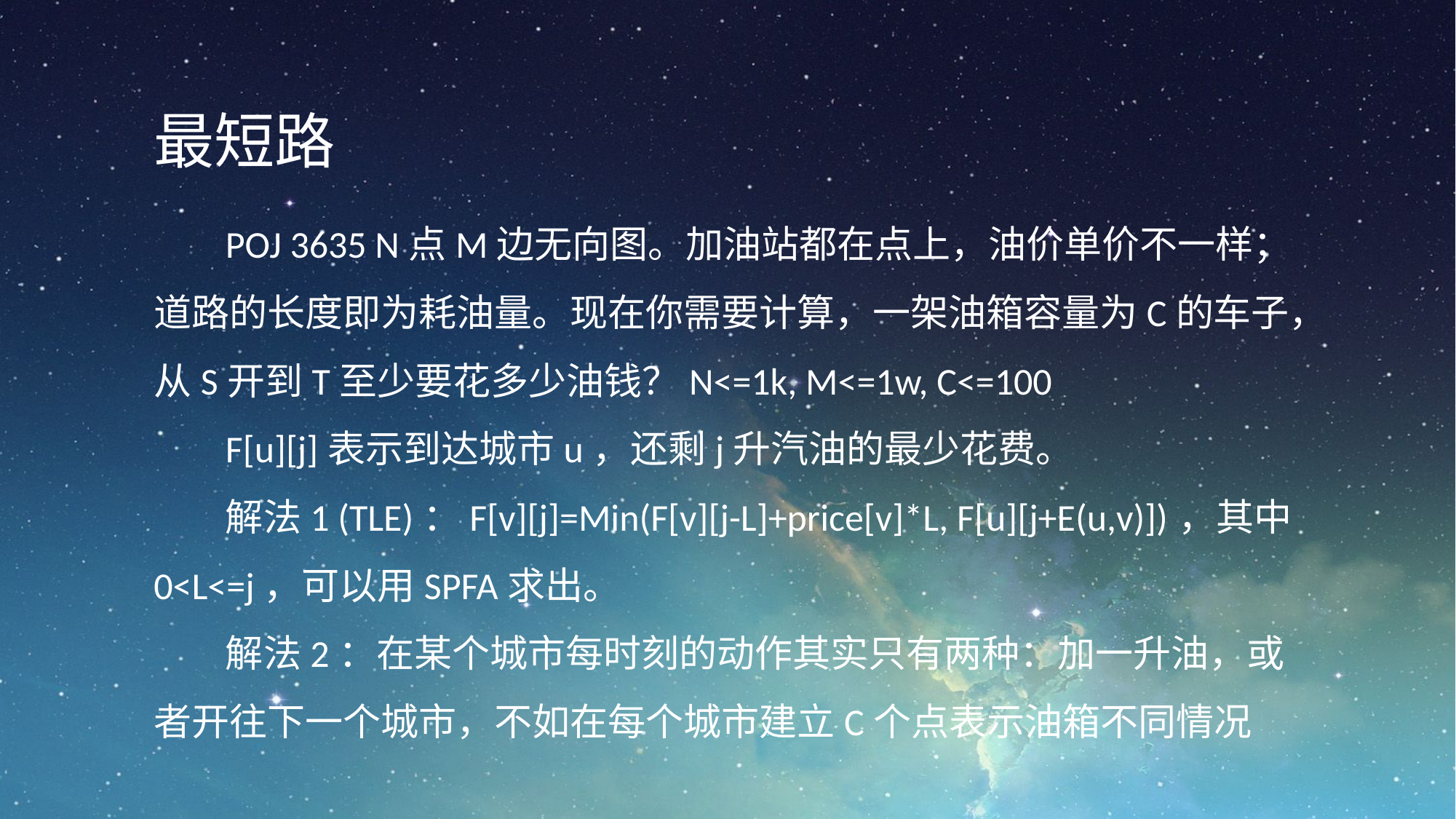

最短路
POJ 3635 N点M边无向图。加油站都在点上，油价单价不一样；道路的长度即为耗油量。现在你需要计算，一架油箱容量为C的车子，从S开到T至少要花多少油钱？N<=1k, M<=1w, C<=100
F[u][j]表示到达城市u，还剩j升汽油的最少花费。
解法1 (TLE)：F[v][j]=Min(F[v][j-L]+price[v]*L, F[u][j+E(u,v)])，其中0<L<=j，可以用SPFA求出。
解法2：在某个城市每时刻的动作其实只有两种：加一升油，或者开往下一个城市，不如在每个城市建立C个点表示油箱不同情况